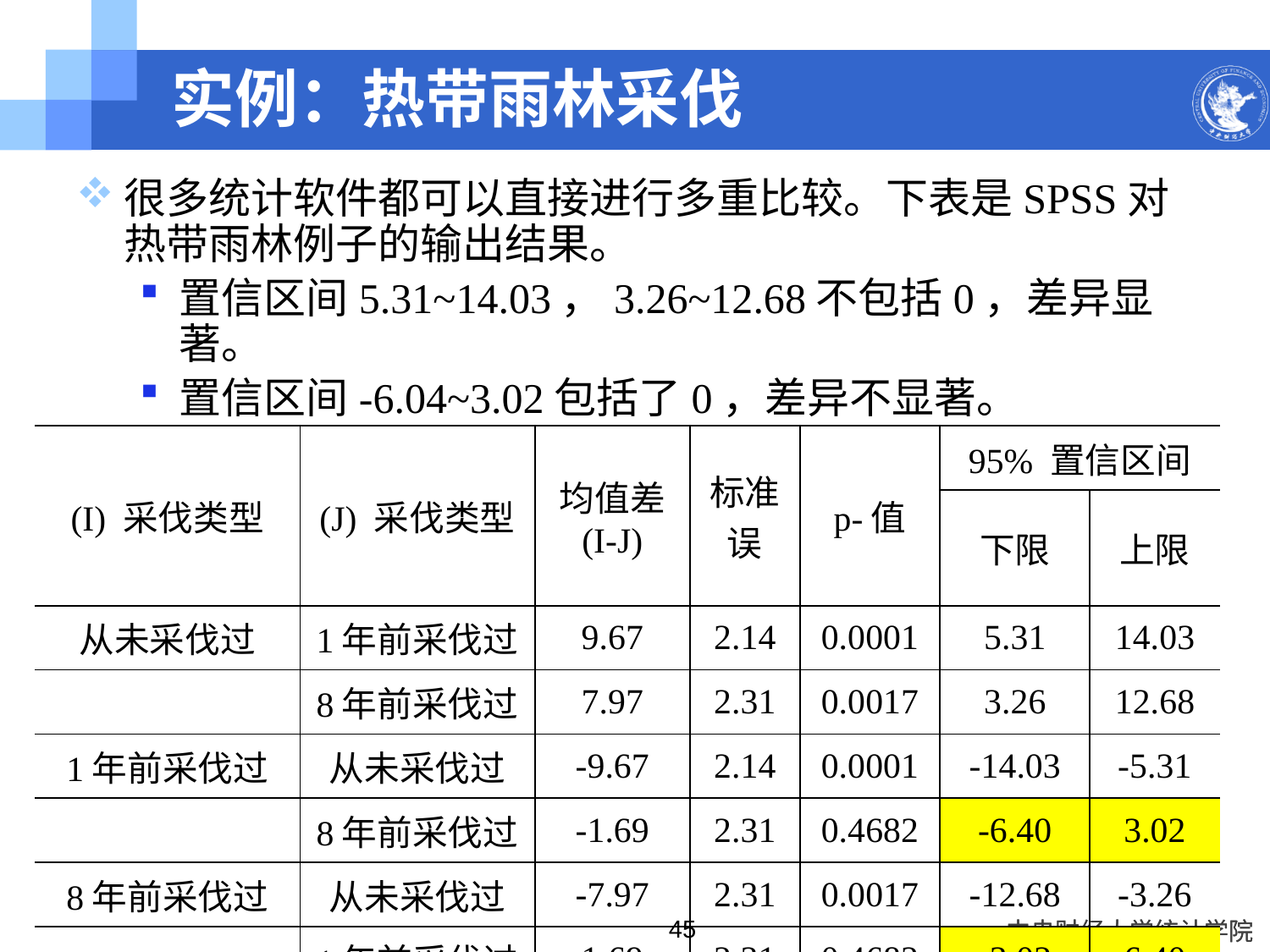

# 实例：热带雨林采伐
很多统计软件都可以直接进行多重比较。下表是SPSS对热带雨林例子的输出结果。
置信区间5.31~14.03，3.26~12.68不包括0，差异显著。
置信区间-6.04~3.02包括了0，差异不显著。
| (I) 采伐类型 | (J) 采伐类型 | 均值差 (I-J) | 标准误 | p-值 | 95% 置信区间 |  |
| --- | --- | --- | --- | --- | --- | --- |
|  |  |  |  |  | 下限 | 上限 |
| 从未采伐过 | 1年前采伐过 | 9.67 | 2.14 | 0.0001 | 5.31 | 14.03 |
|  | 8年前采伐过 | 7.97 | 2.31 | 0.0017 | 3.26 | 12.68 |
| 1年前采伐过 | 从未采伐过 | -9.67 | 2.14 | 0.0001 | -14.03 | -5.31 |
|  | 8年前采伐过 | -1.69 | 2.31 | 0.4682 | -6.40 | 3.02 |
| 8年前采伐过 | 从未采伐过 | -7.97 | 2.31 | 0.0017 | -12.68 | -3.26 |
|  | 1年前采伐过 | 1.69 | 2.31 | 0.4682 | -3.02 | 6.40 |
45